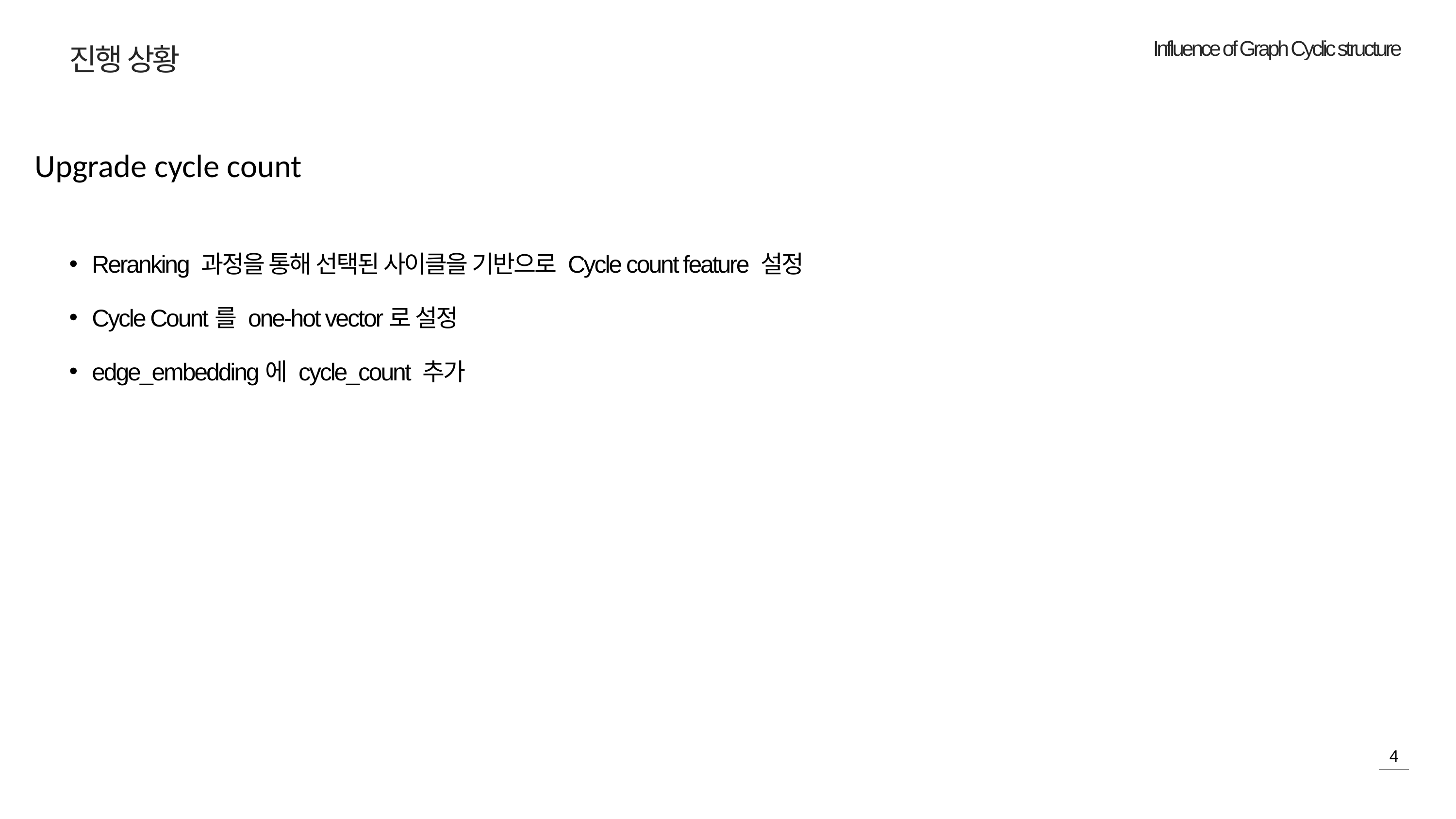

진행 상황
Upgrade cycle count
Reranking 과정을 통해 선택된 사이클을 기반으로 Cycle count feature 설정
Cycle Count를 one-hot vector로 설정
edge_embedding에 cycle_count 추가